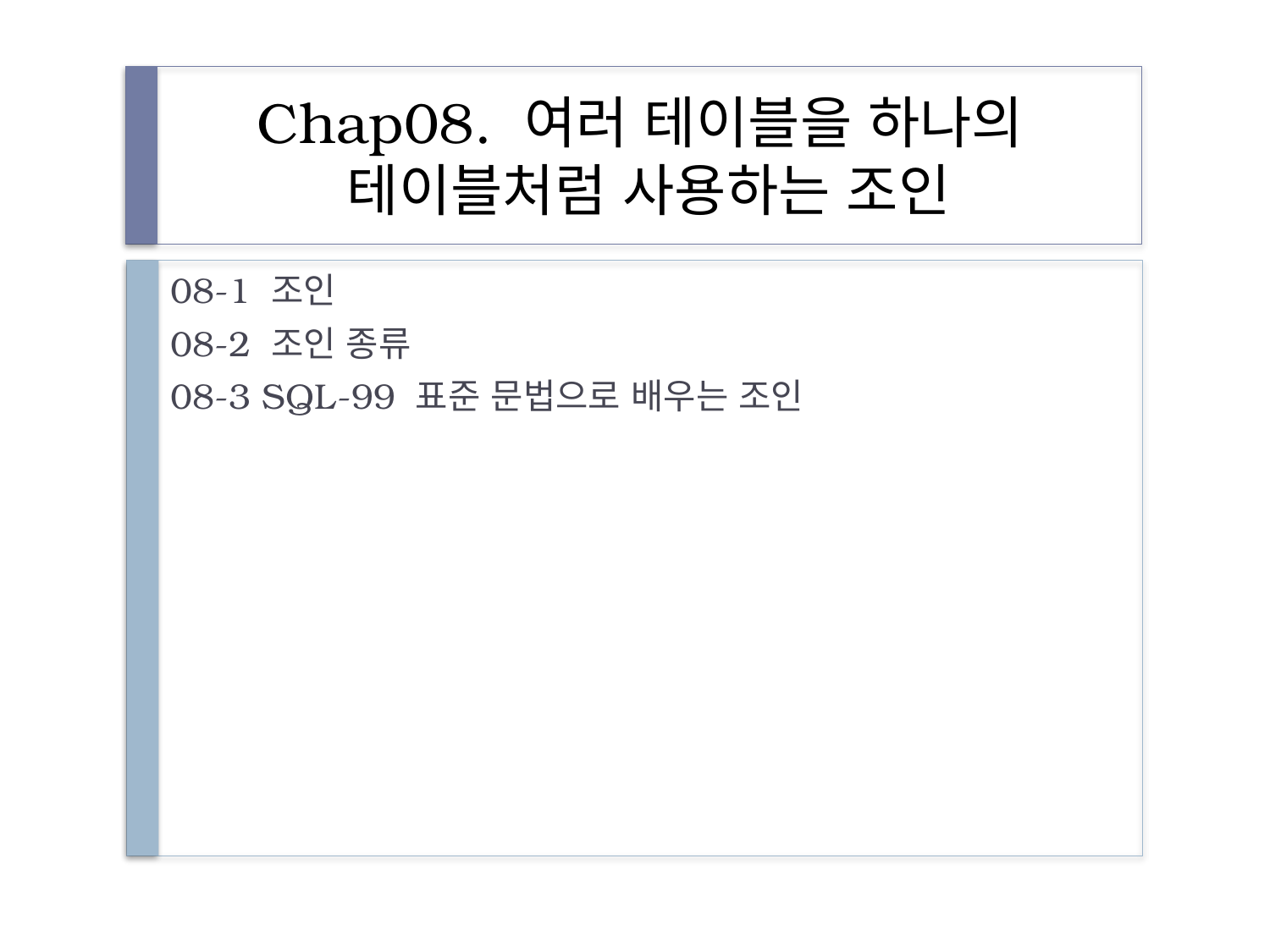

# Chap08. 여러 테이블을 하나의 테이블처럼 사용하는 조인
08-1 조인
08-2 조인 종류
08-3 SQL-99 표준 문법으로 배우는 조인